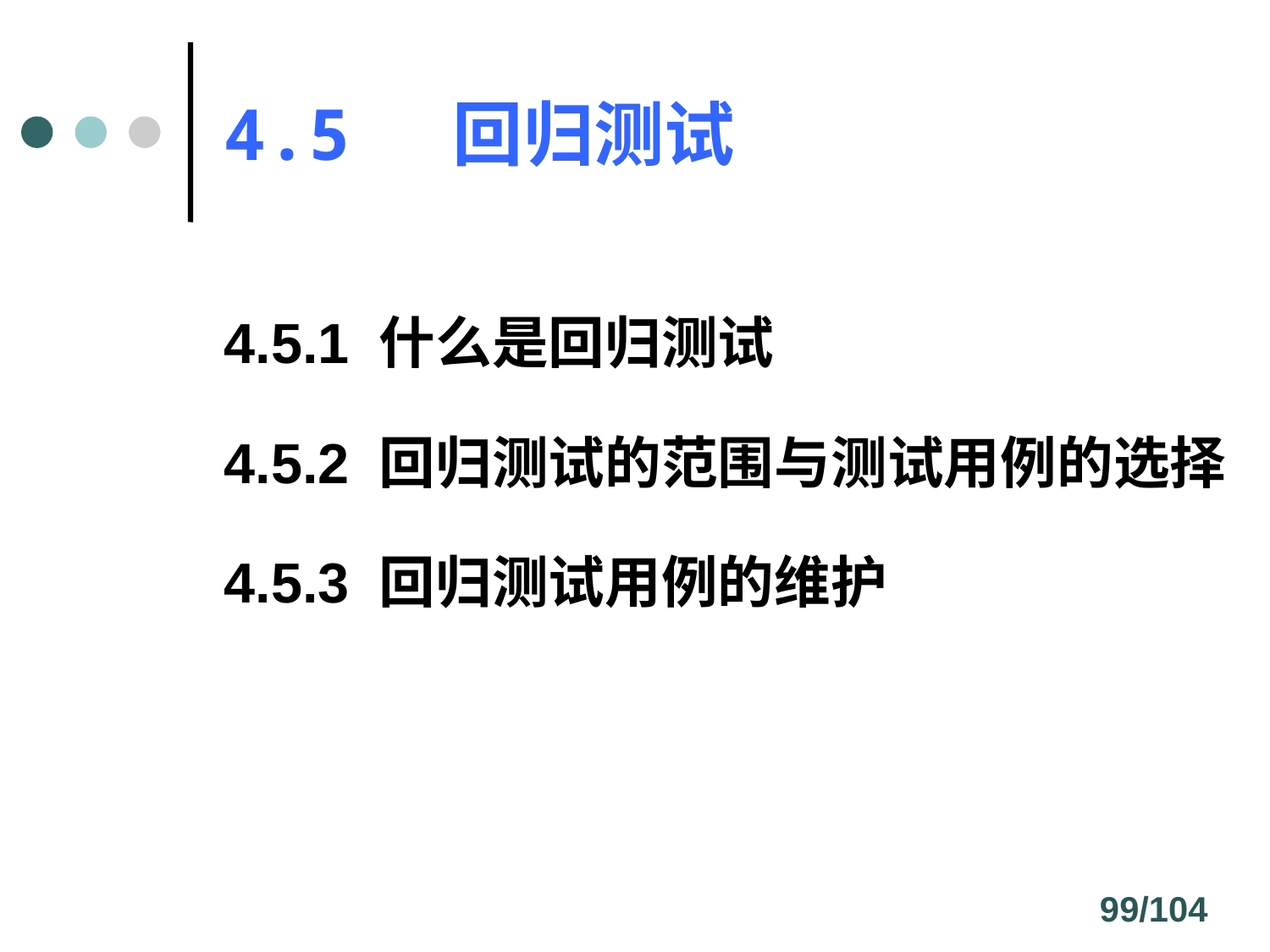

# 4.5  回归测试
4.5.1 什么是回归测试
4.5.2 回归测试的范围与测试用例的选择
4.5.3 回归测试用例的维护
99/104